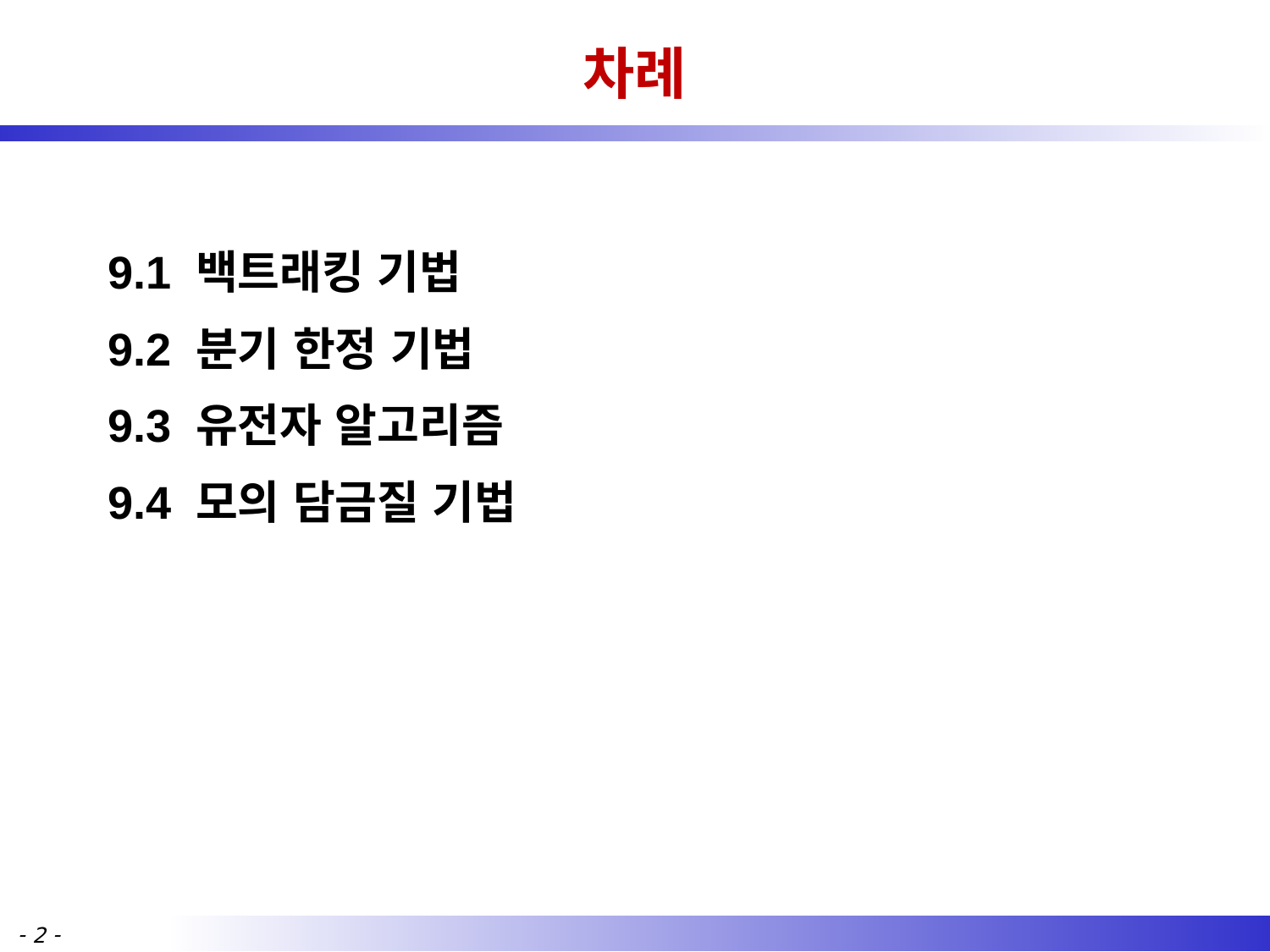

# 차례
9.1 백트래킹 기법
9.2 분기 한정 기법
9.3 유전자 알고리즘
9.4 모의 담금질 기법
- 2 -